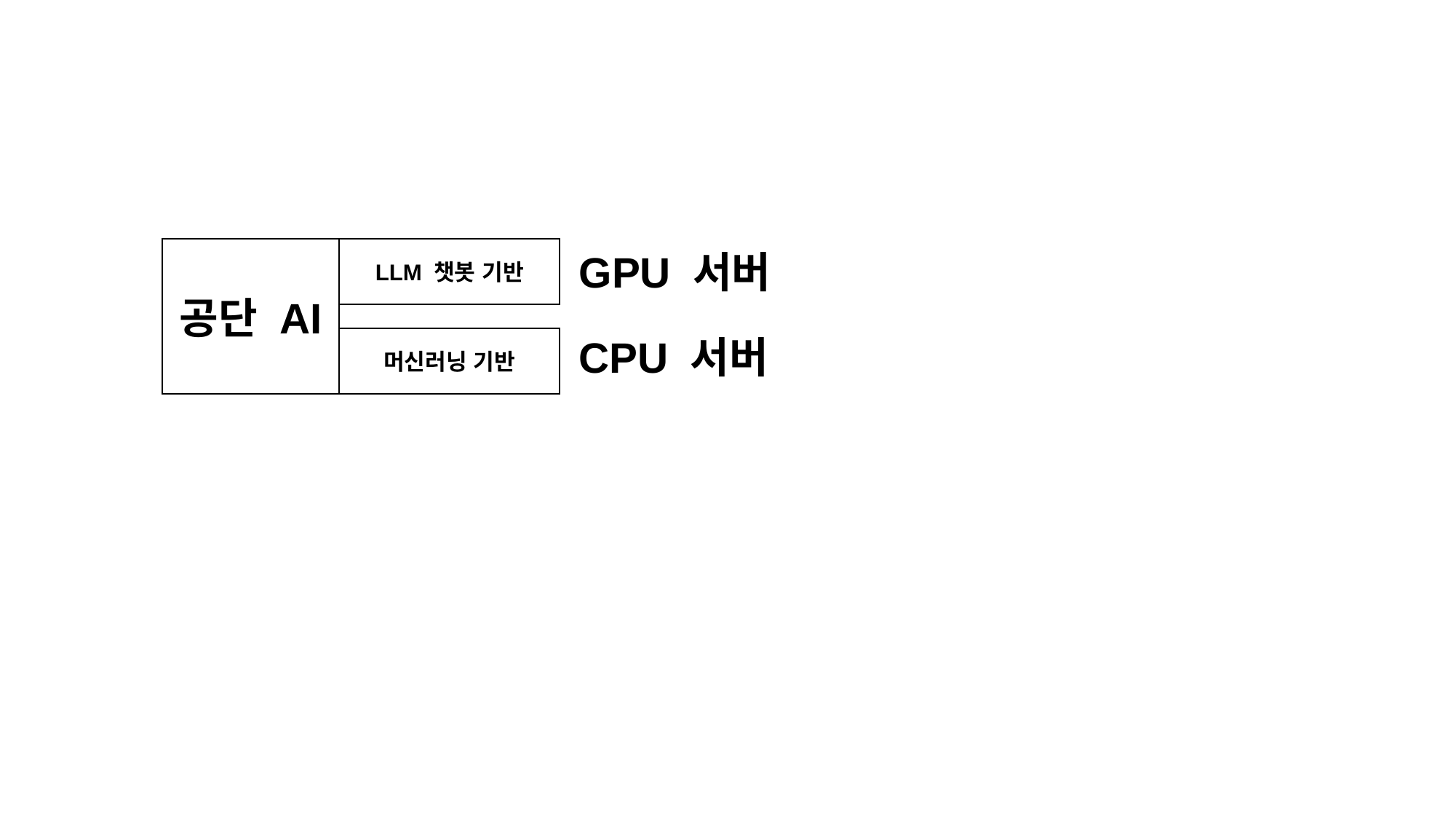

LLM 챗봇 기반
공단 AI
GPU 서버
CPU 서버
머신러닝 기반